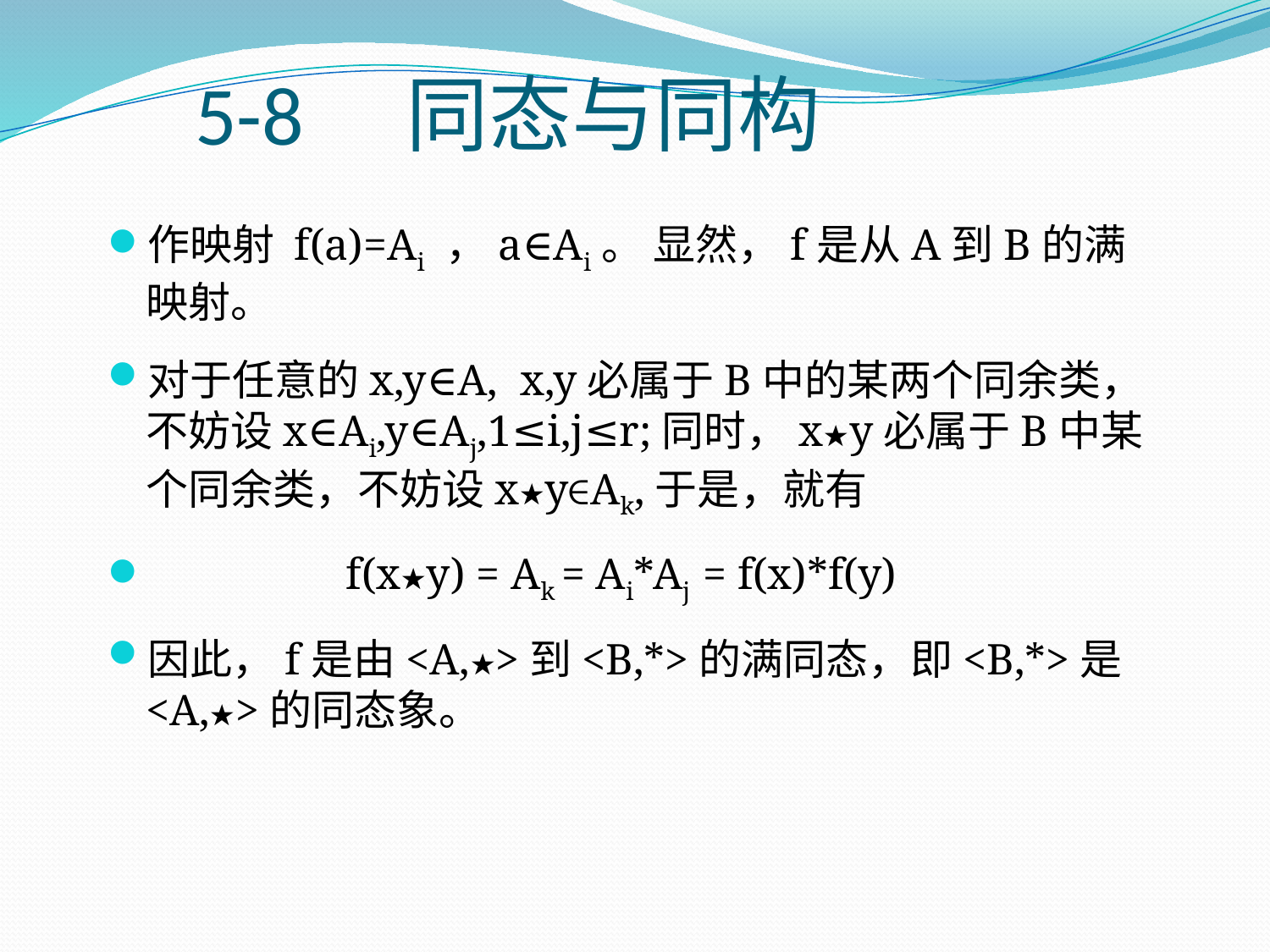

# 5-8　同态与同构
作映射 f(a)=Ai ，a∈Ai。 显然，f是从A到B的满映射。
对于任意的x,y∈A,  x,y必属于B中的某两个同余类，不妨设x∈Ai,y∈Aj,1≤i,j≤r;同时，x★y必属于B中某个同余类，不妨设x★y∈Ak,于是，就有
                  f(x★y) = Ak = Ai*Aj  = f(x)*f(y)
因此，f是由<A,★>到<B,*>的满同态，即<B,*>是<A,★>的同态象。